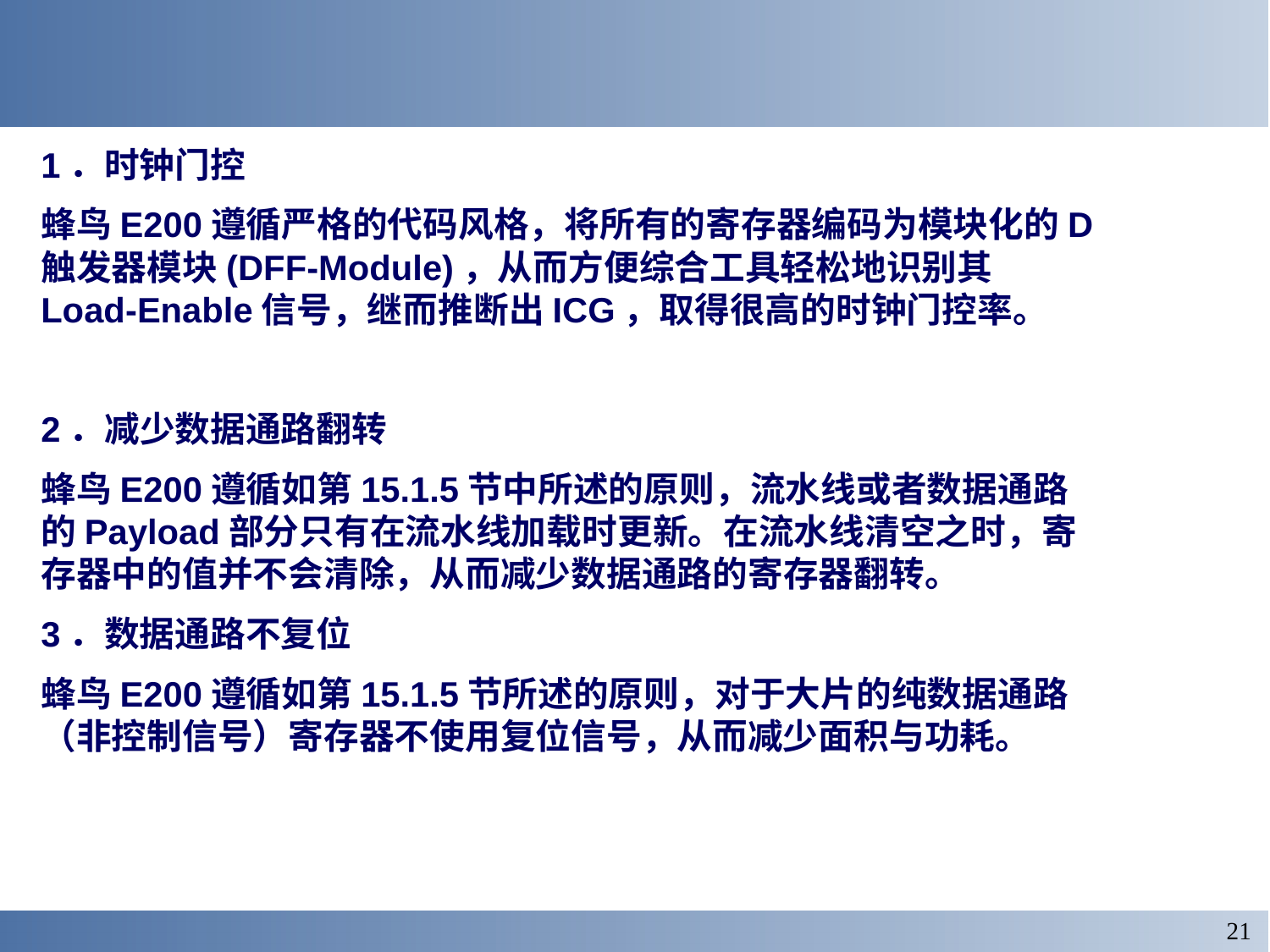

1．时钟门控
蜂鸟E200遵循严格的代码风格，将所有的寄存器编码为模块化的D触发器模块(DFF-Module)，从而方便综合工具轻松地识别其Load-Enable信号，继而推断出ICG，取得很高的时钟门控率。

2．减少数据通路翻转
蜂鸟E200遵循如第15.1.5节中所述的原则，流水线或者数据通路的Payload部分只有在流水线加载时更新。在流水线清空之时，寄存器中的值并不会清除，从而减少数据通路的寄存器翻转。
3．数据通路不复位
蜂鸟E200遵循如第15.1.5节所述的原则，对于大片的纯数据通路（非控制信号）寄存器不使用复位信号，从而减少面积与功耗。